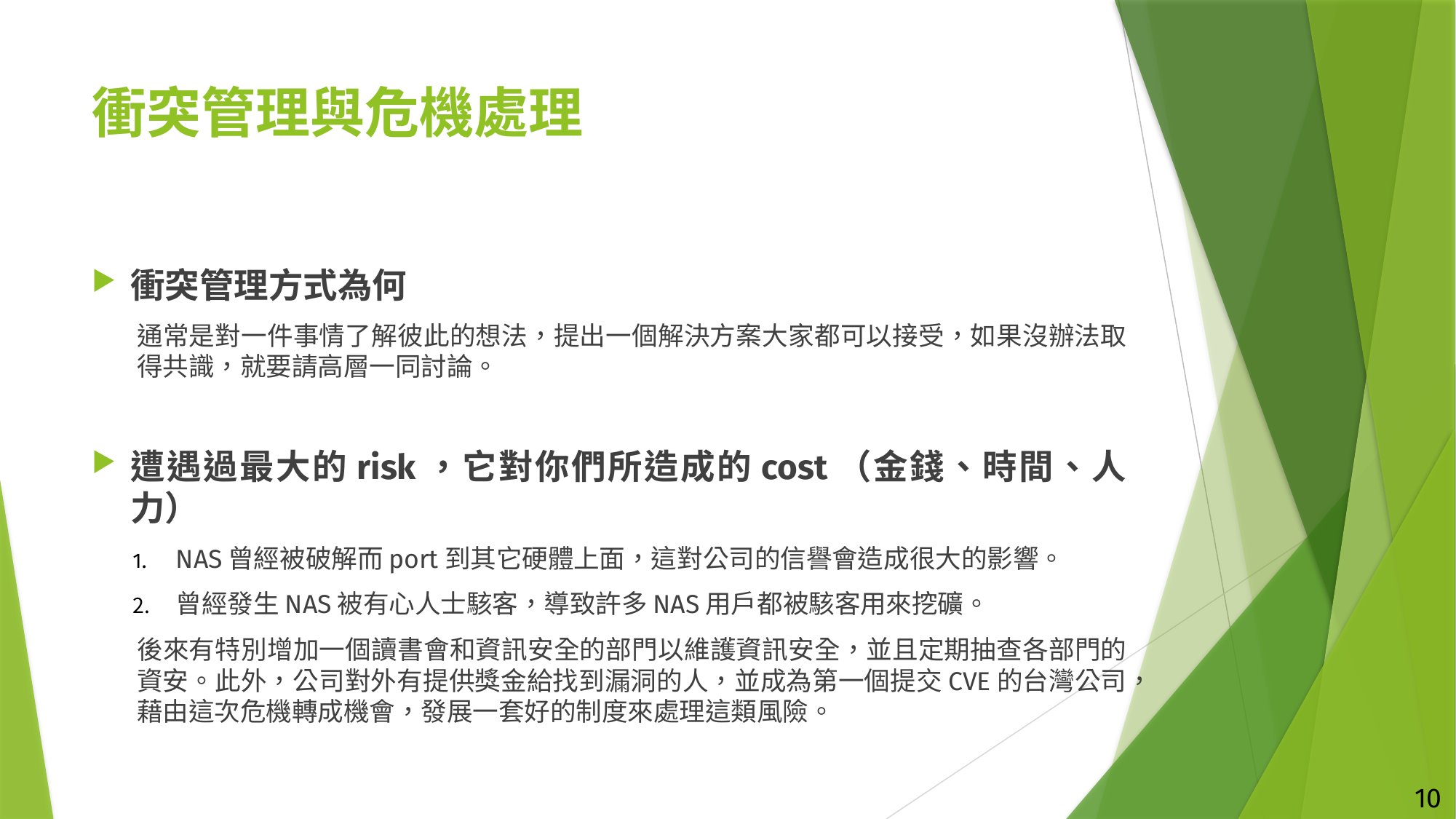

# 衝突管理與危機處理
衝突管理方式為何
通常是對一件事情了解彼此的想法，提出一個解決方案大家都可以接受，如果沒辦法取得共識，就要請高層一同討論。

遭遇過最大的risk，它對你們所造成的cost（金錢、時間、人力）
NAS曾經被破解而port到其它硬體上面，這對公司的信譽會造成很大的影響。
曾經發生NAS被有心人士駭客，導致許多NAS用戶都被駭客用來挖礦。
後來有特別增加一個讀書會和資訊安全的部門以維護資訊安全，並且定期抽查各部門的資安。此外，公司對外有提供獎金給找到漏洞的人，並成為第一個提交CVE的台灣公司，藉由這次危機轉成機會，發展一套好的制度來處理這類風險。
10